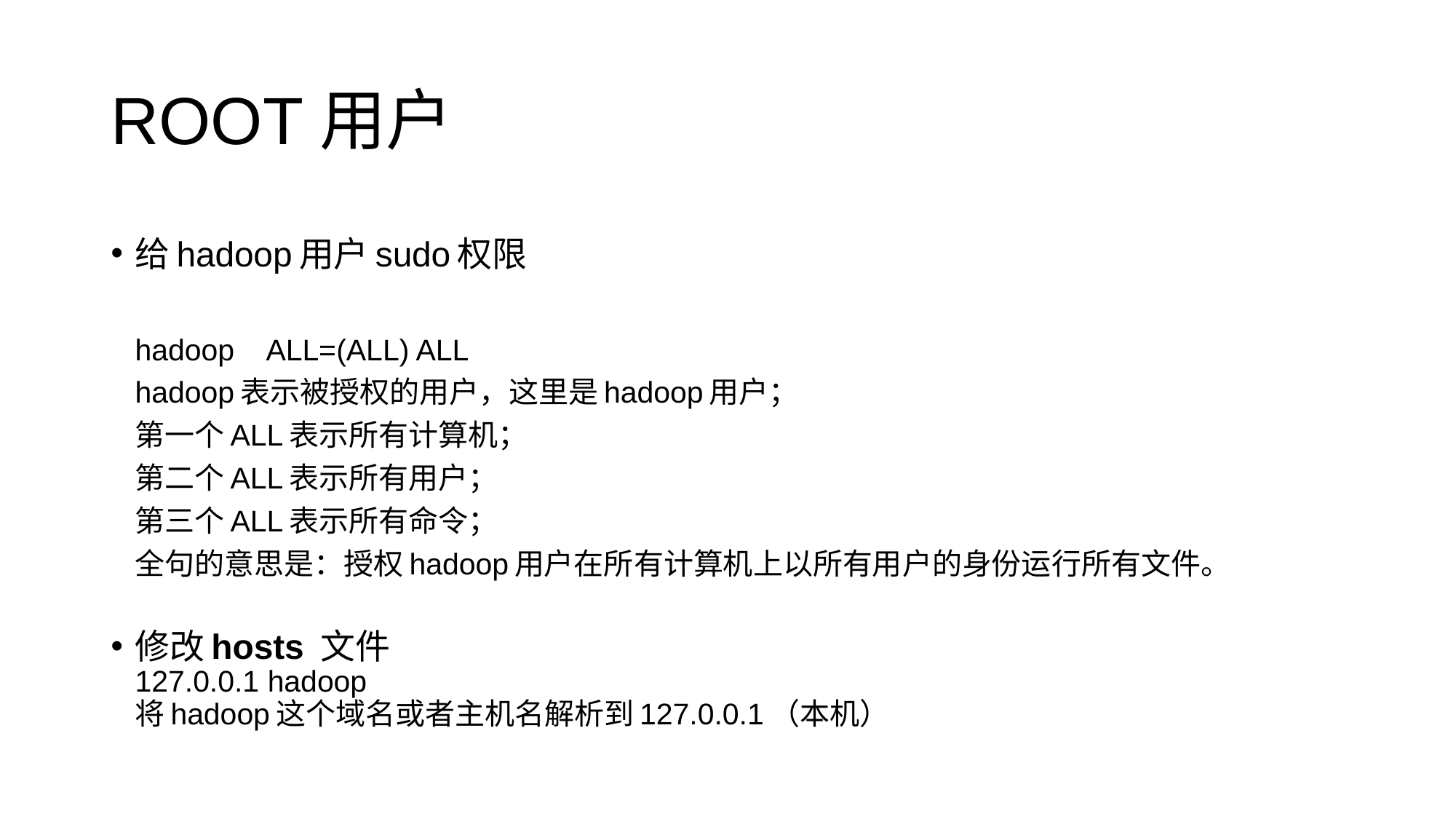

# ROOT用户
给hadoop用户sudo权限
hadoop    ALL=(ALL) ALL
hadoop表示被授权的用户，这里是hadoop用户；
第一个ALL表示所有计算机；
第二个ALL表示所有用户；
第三个ALL表示所有命令；
全句的意思是：授权hadoop用户在所有计算机上以所有用户的身份运行所有文件。
修改hosts 文件
127.0.0.1 hadoop
将hadoop这个域名或者主机名解析到127.0.0.1（本机）